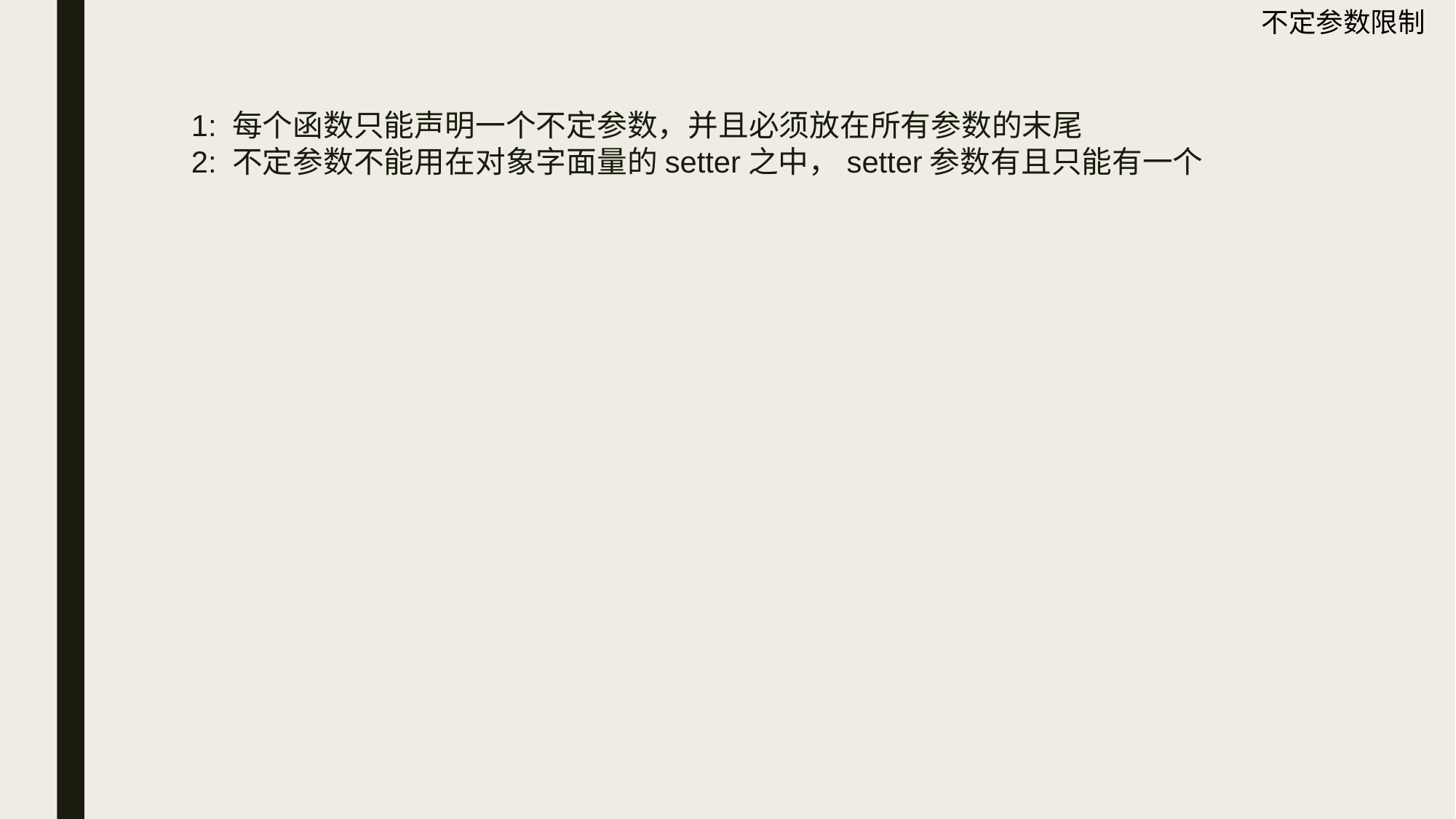

不定参数限制

  1: 每个函数只能声明一个不定参数，并且必须放在所有参数的末尾
  2: 不定参数不能用在对象字面量的setter之中，setter参数有且只能有一个